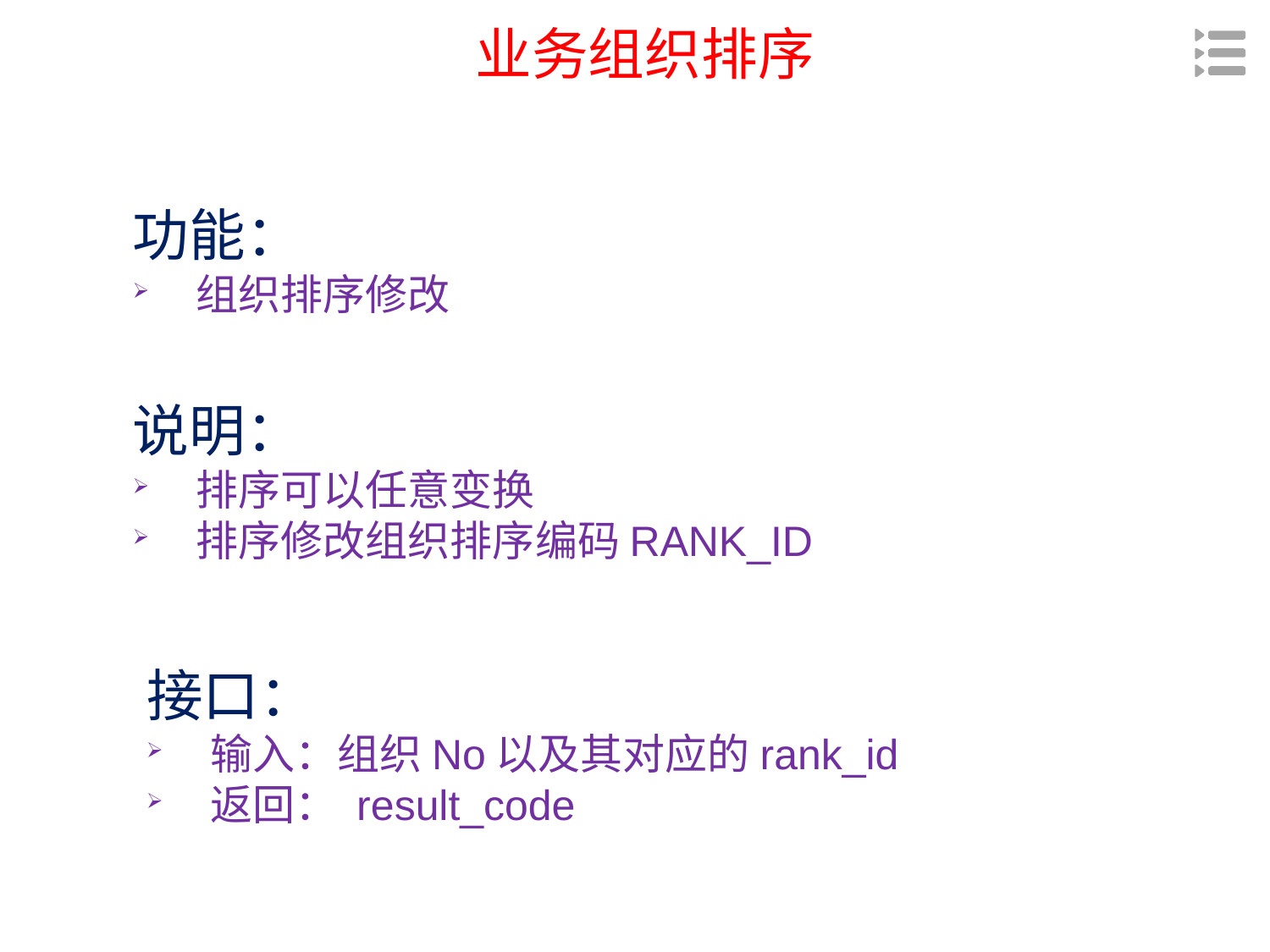

业务组织排序

功能：
组织排序修改
说明：
排序可以任意变换
排序修改组织排序编码RANK_ID
接口：
输入：组织No以及其对应的rank_id
返回： result_code